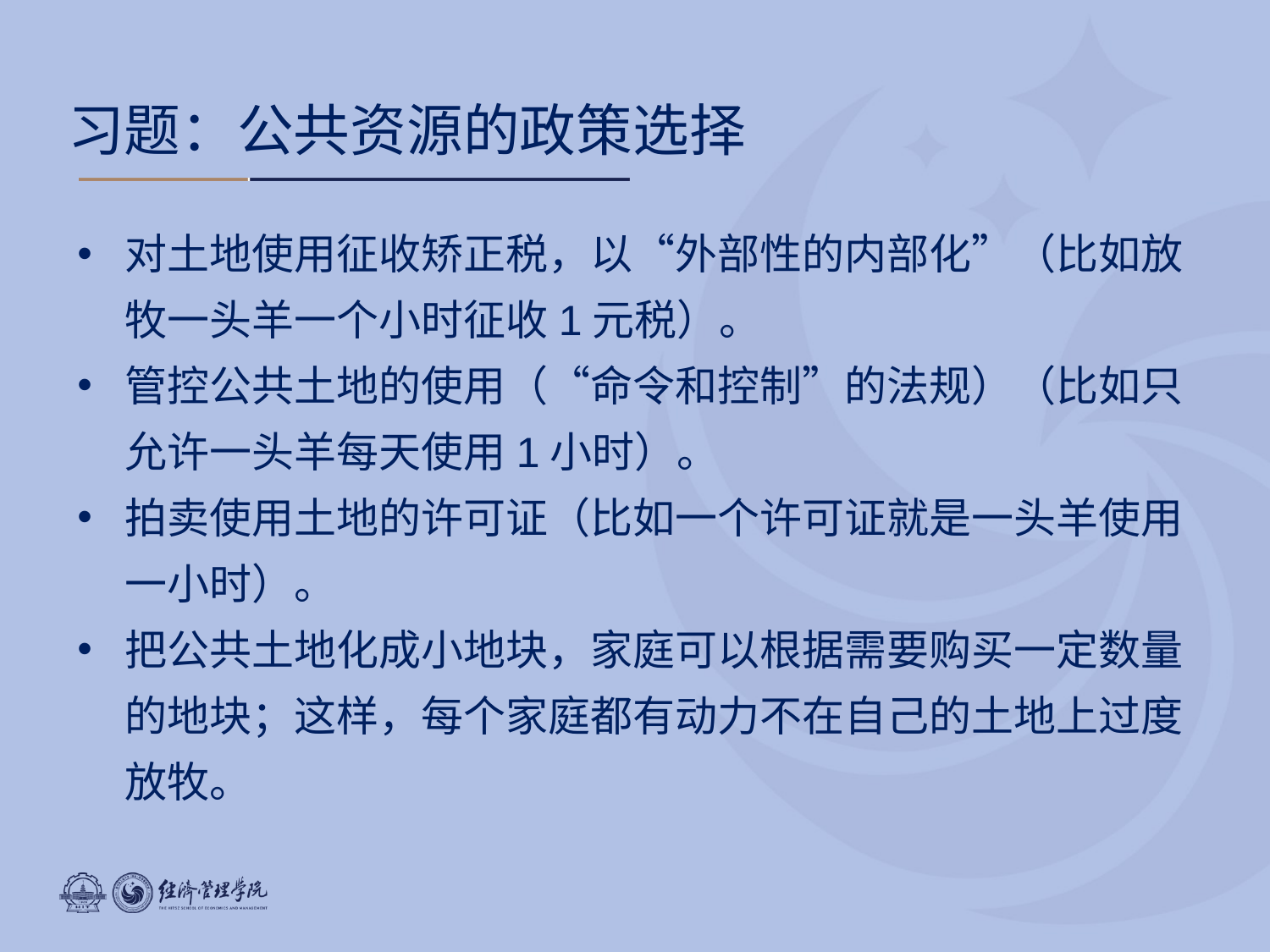

# 习题：公共资源的政策选择
对土地使用征收矫正税，以“外部性的内部化”（比如放牧一头羊一个小时征收1元税）。
管控公共土地的使用（“命令和控制”的法规）（比如只允许一头羊每天使用1小时）。
拍卖使用土地的许可证（比如一个许可证就是一头羊使用一小时）。
把公共土地化成小地块，家庭可以根据需要购买一定数量的地块；这样，每个家庭都有动力不在自己的土地上过度放牧。